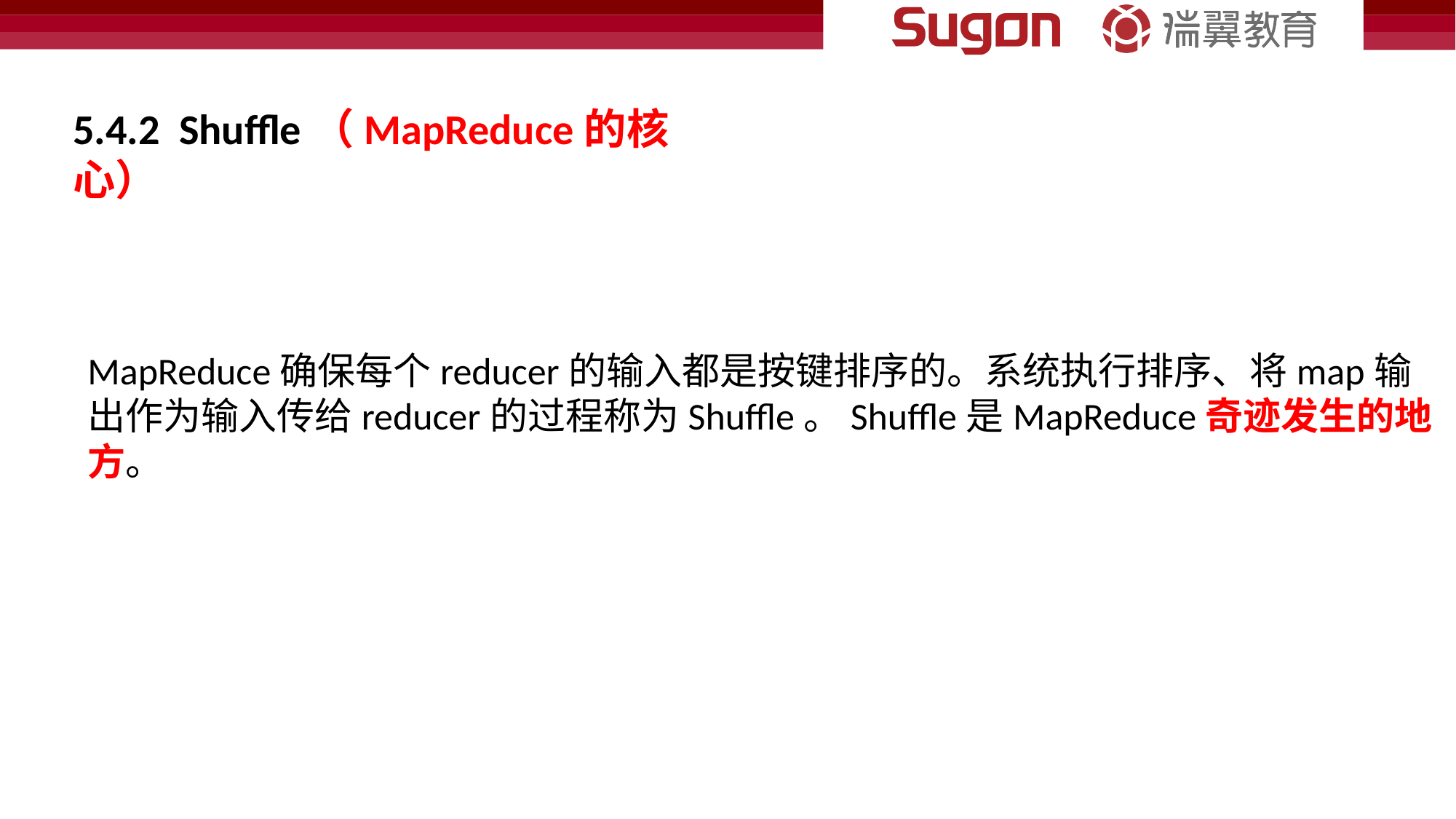

5.4.2  Shuffle（MapReduce的核心）

MapReduce确保每个reducer的输入都是按键排序的。系统执行排序、将map输出作为输入传给reducer的过程称为Shuffle。Shuffle是MapReduce奇迹发生的地方。